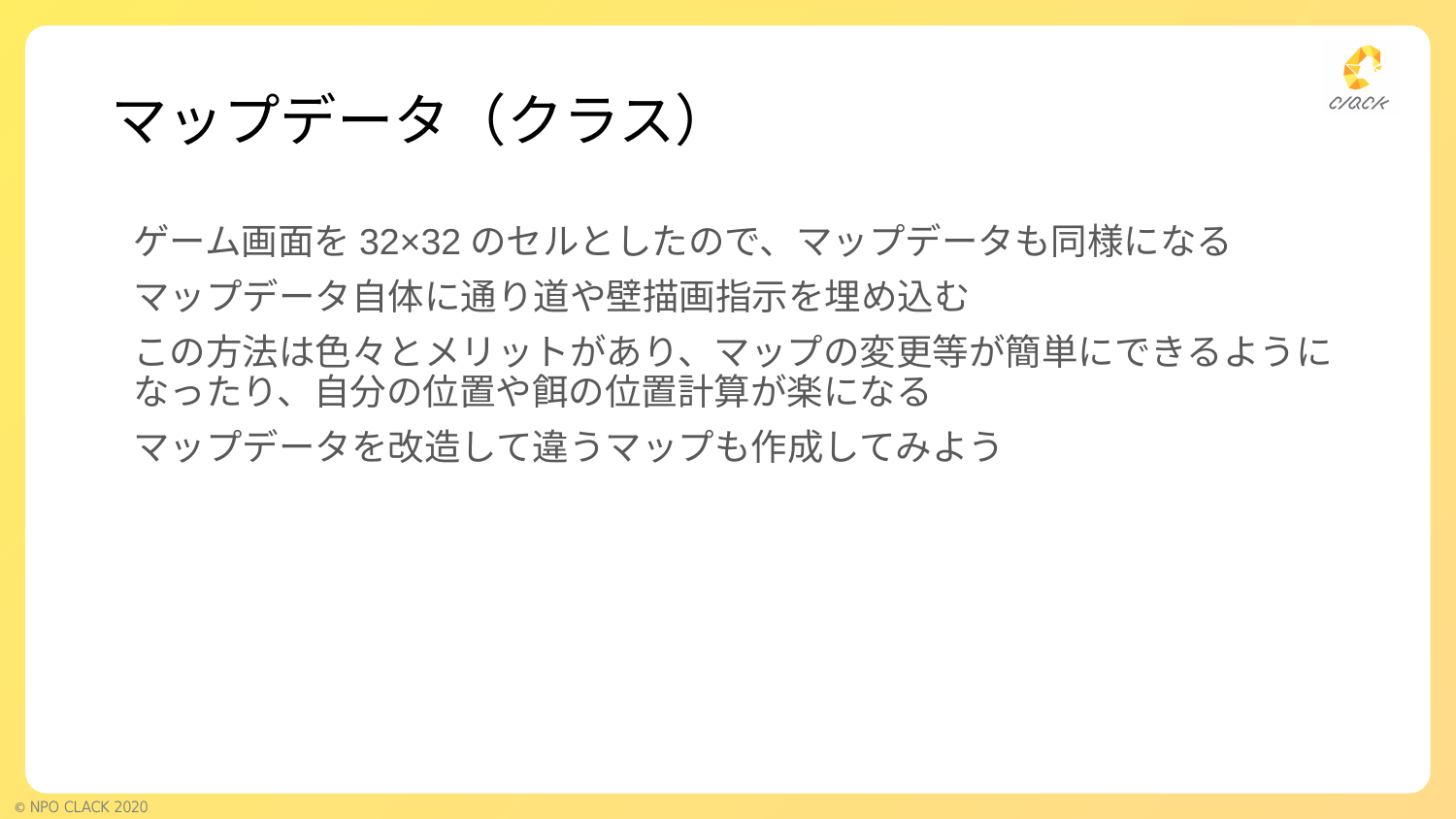

# マップデータ（クラス）
ゲーム画面を32×32のセルとしたので、マップデータも同様になる
マップデータ自体に通り道や壁描画指示を埋め込む
この方法は色々とメリットがあり、マップの変更等が簡単にできるようになったり、自分の位置や餌の位置計算が楽になる
マップデータを改造して違うマップも作成してみよう